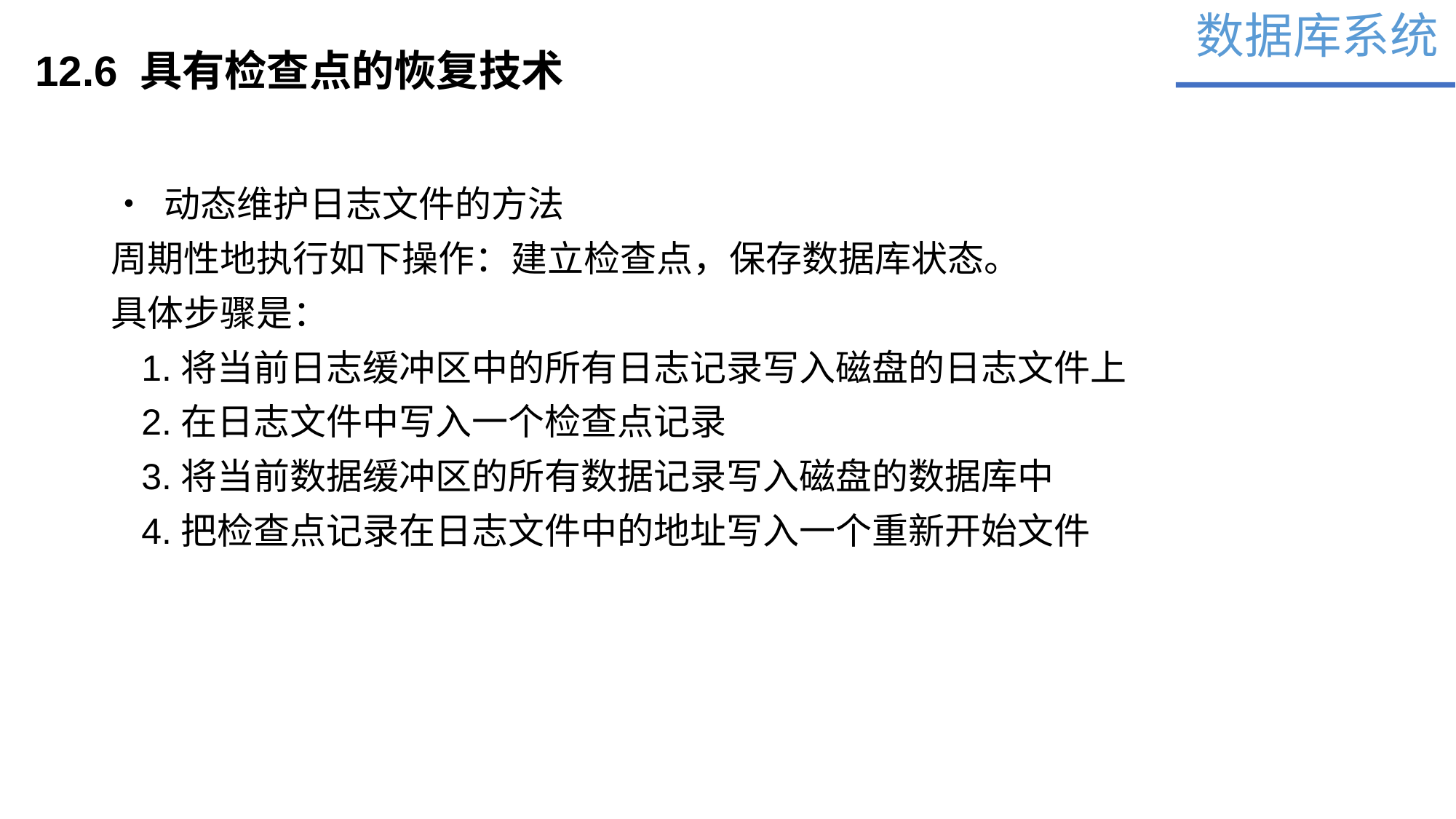

数据库系统
12.6 具有检查点的恢复技术

• 动态维护日志文件的方法
周期性地执行如下操作：建立检查点，保存数据库状态。
具体步骤是：
   1.将当前日志缓冲区中的所有日志记录写入磁盘的日志文件上
   2.在日志文件中写入一个检查点记录
   3.将当前数据缓冲区的所有数据记录写入磁盘的数据库中
   4.把检查点记录在日志文件中的地址写入一个重新开始文件